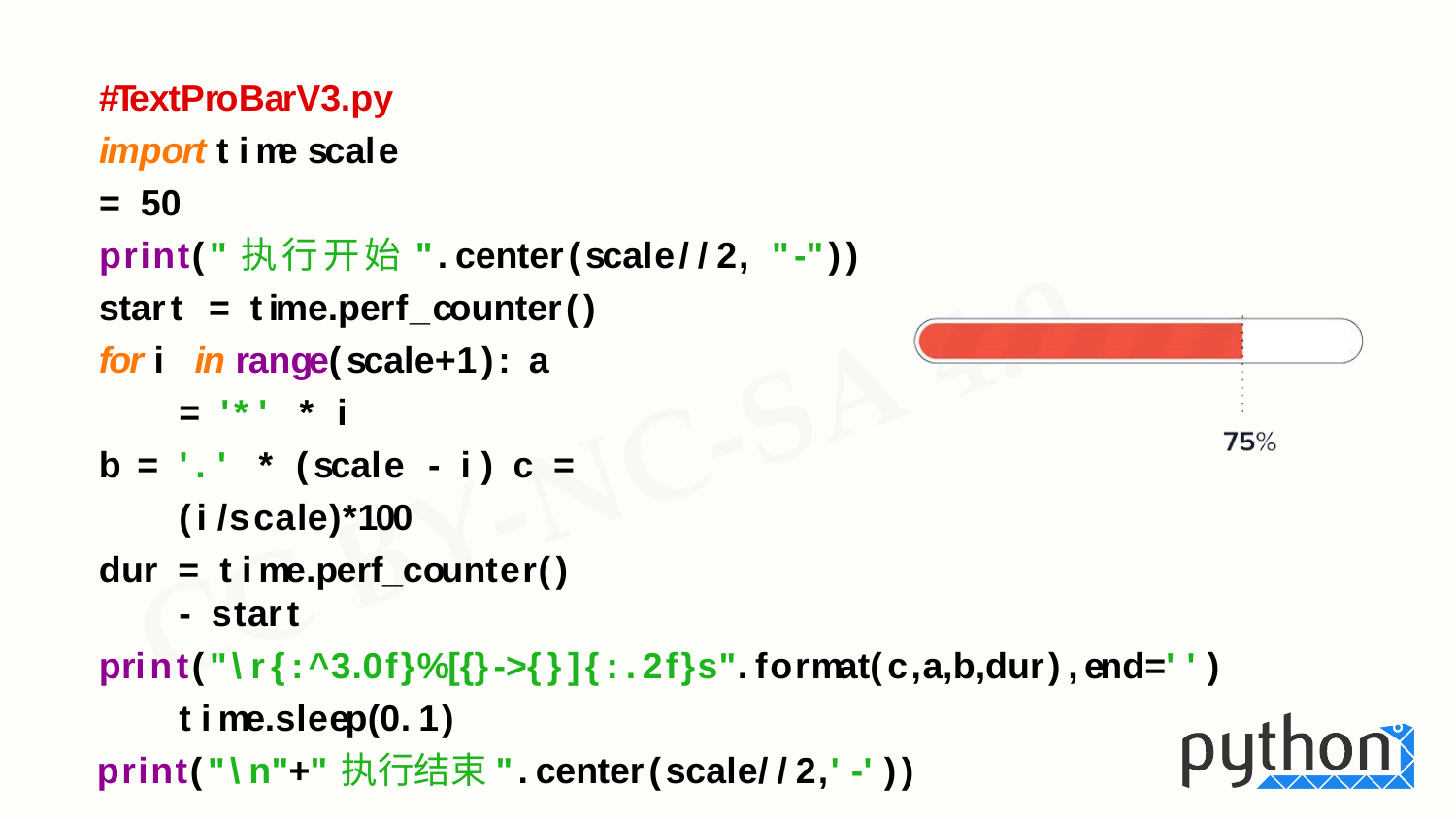

#TextProBarV3.py import time scale  =  50
print("执行开始".center(scale//2,  "-")) start  =  time.perf_counter()
for i  in range(scale+1): a  =  '*'  *  i
b  =  '.'  *  (scale  -  i) c  =  (i/scale)*100
dur  =  time.perf_counter()  -  start
print("\r{:^3.0f}%[{}->{}]{:.2f}s".format(c,a,b,dur),end='') time.sleep(0.1)
print("\n"+"执行结束".center(scale//2,'-'))